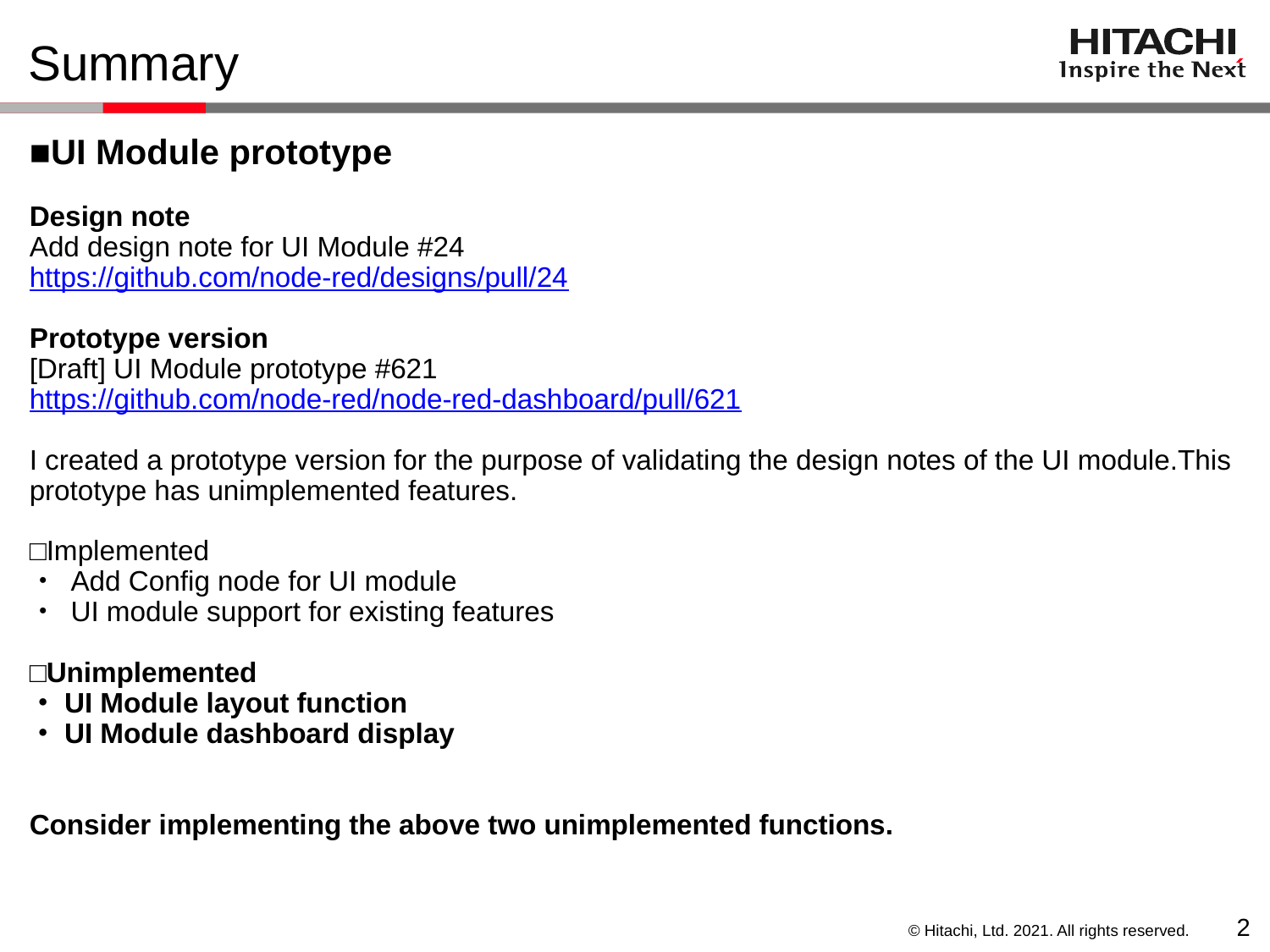

# Summary
■UI Module prototype

Design note
Add design note for UI Module #24
https://github.com/node-red/designs/pull/24

Prototype version
[Draft] UI Module prototype #621
https://github.com/node-red/node-red-dashboard/pull/621

I created a prototype version for the purpose of validating the design notes of the UI module.This prototype has unimplemented features.
□Implemented
・ Add Config node for UI module
・ UI module support for existing features
□Unimplemented
・UI Module layout function
・UI Module dashboard display

Consider implementing the above two unimplemented functions.

2